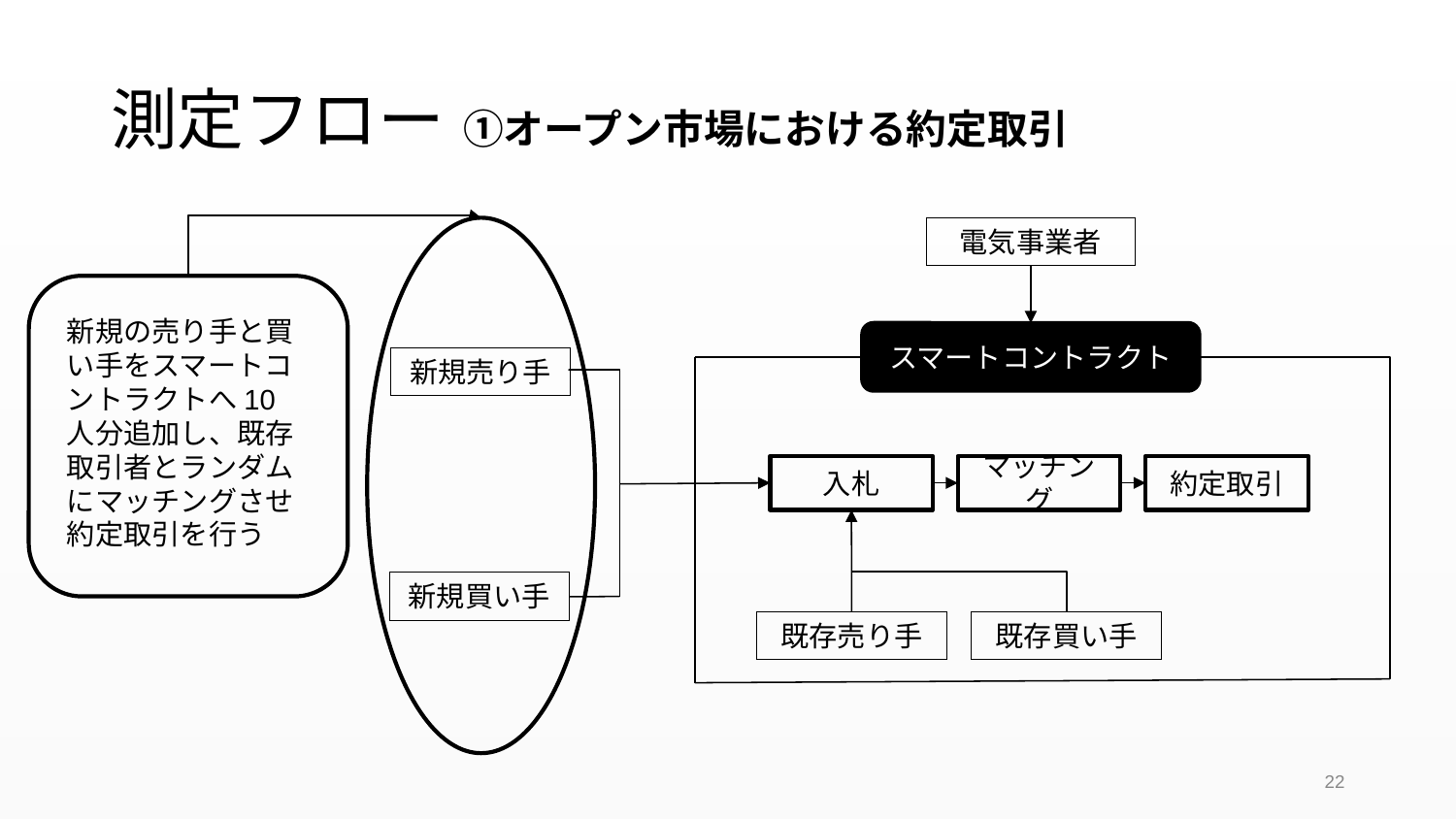

# 測定フロー ①オープン市場における約定取引
電気事業者

新規の売り手と買い手をスマートコントラクトへ10人分追加し、既存取引者とランダムにマッチングさせ約定取引を行う
スマートコントラクト
新規売り手
入札
マッチング
約定取引
新規買い手
既存売り手
既存買い手
22